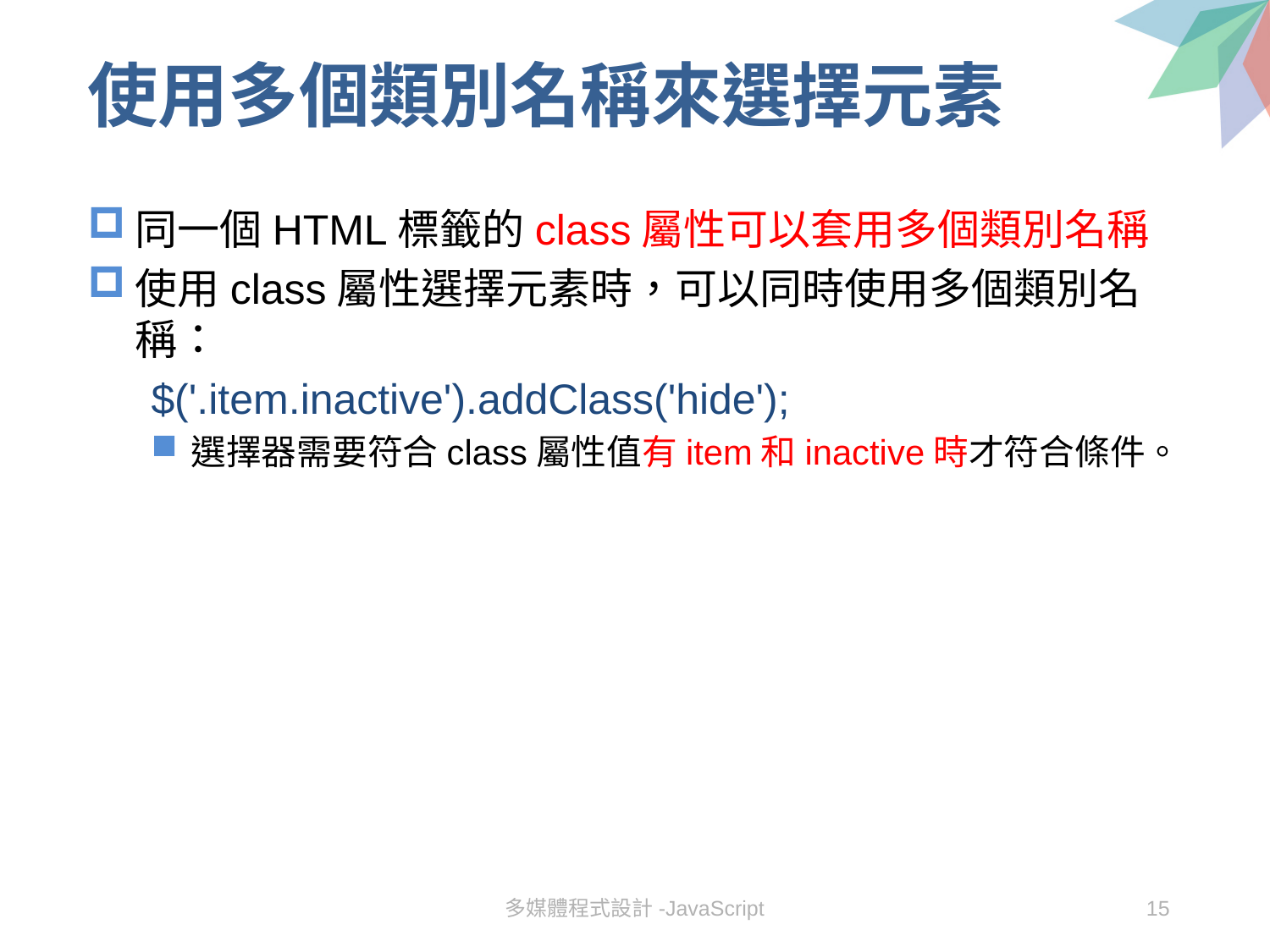

# 使用多個類別名稱來選擇元素
同一個HTML標籤的class屬性可以套用多個類別名稱
使用class屬性選擇元素時，可以同時使用多個類別名稱：
$('.item.inactive').addClass('hide');
選擇器需要符合class屬性值有item和inactive時才符合條件。

多媒體程式設計-JavaScript
15